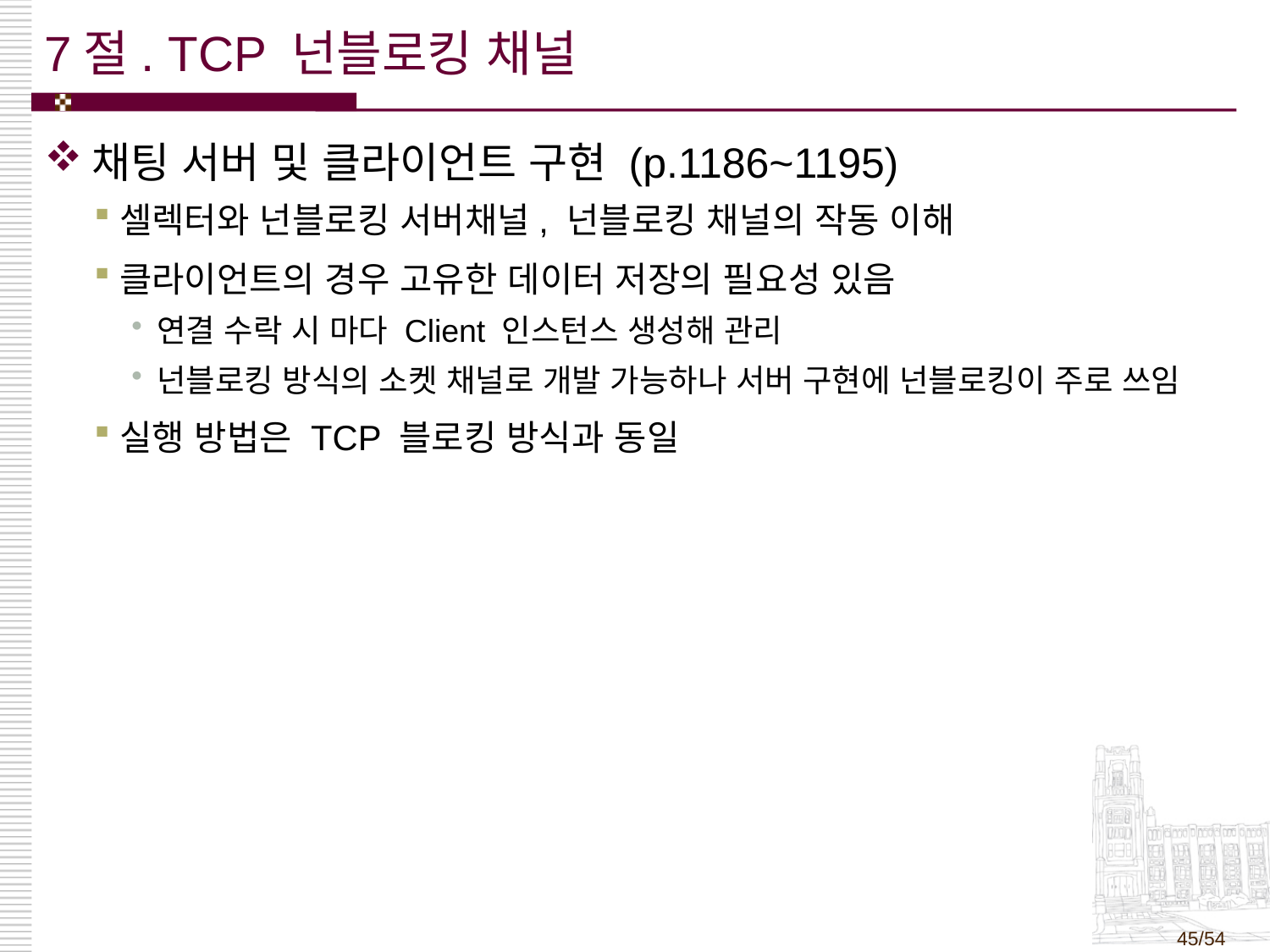

# 7절. TCP 넌블로킹 채널
채팅 서버 및 클라이언트 구현 (p.1186~1195)
셀렉터와 넌블로킹 서버채널, 넌블로킹 채널의 작동 이해
클라이언트의 경우 고유한 데이터 저장의 필요성 있음
연결 수락 시 마다 Client 인스턴스 생성해 관리
넌블로킹 방식의 소켓 채널로 개발 가능하나 서버 구현에 넌블로킹이 주로 쓰임
실행 방법은 TCP 블로킹 방식과 동일